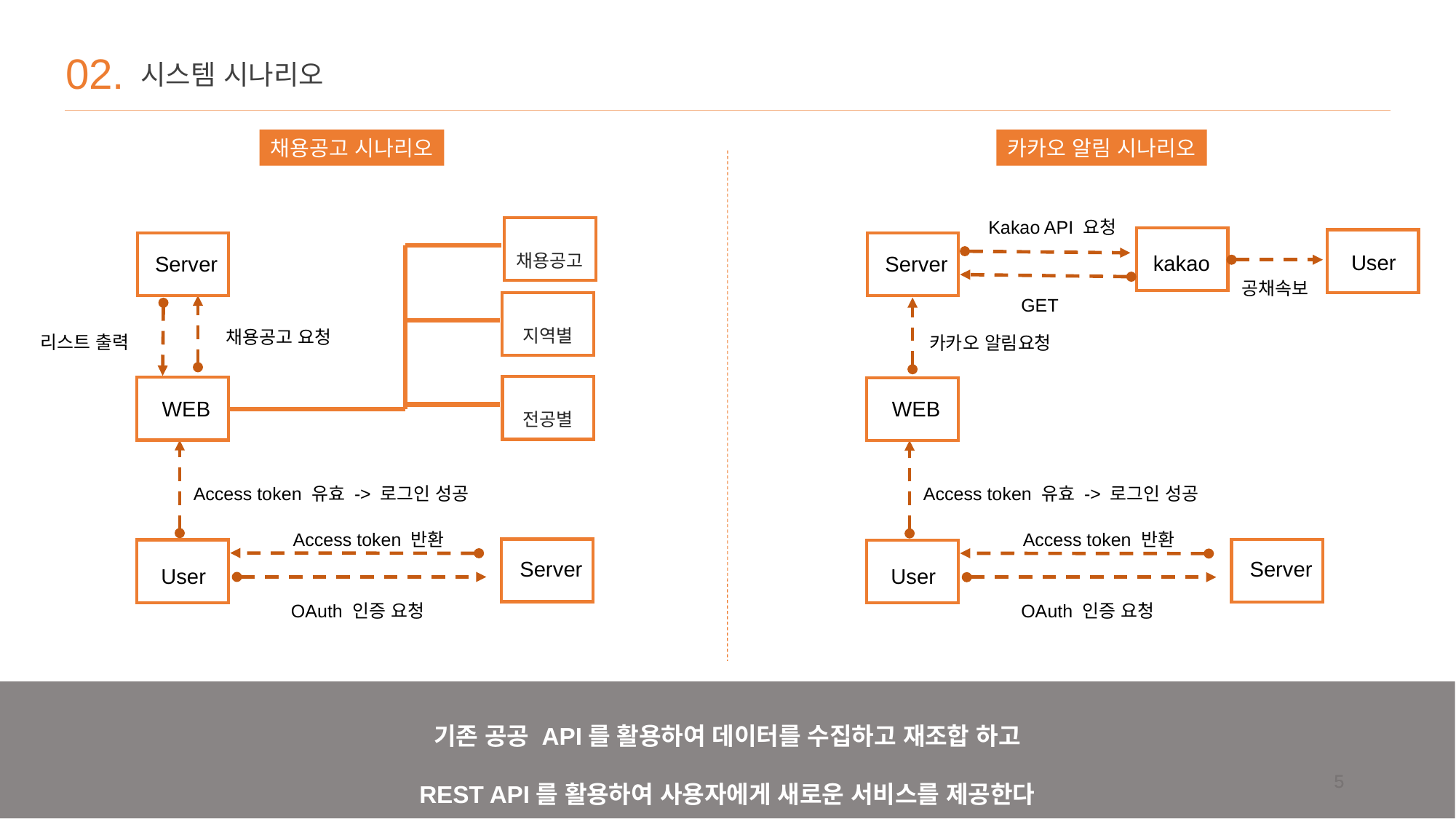

02.
시스템 시나리오
채용공고 시나리오
카카오 알림 시나리오
Kakao API 요청
채용공고

User
kakao
Server
Server
공채속보
GET
지역별
채용공고 요청
리스트 출력
카카오 알림요청
전공별

WEB
WEB
Access token 유효 -> 로그인 성공
Access token 유효 -> 로그인 성공
Access token 반환
Access token 반환

Server
Server
User
User
OAuth 인증 요청
OAuth 인증 요청
기존 공공 API를 활용하여 데이터를 수집하고 재조합 하고
REST API를 활용하여 사용자에게 새로운 서비스를 제공한다
5
5